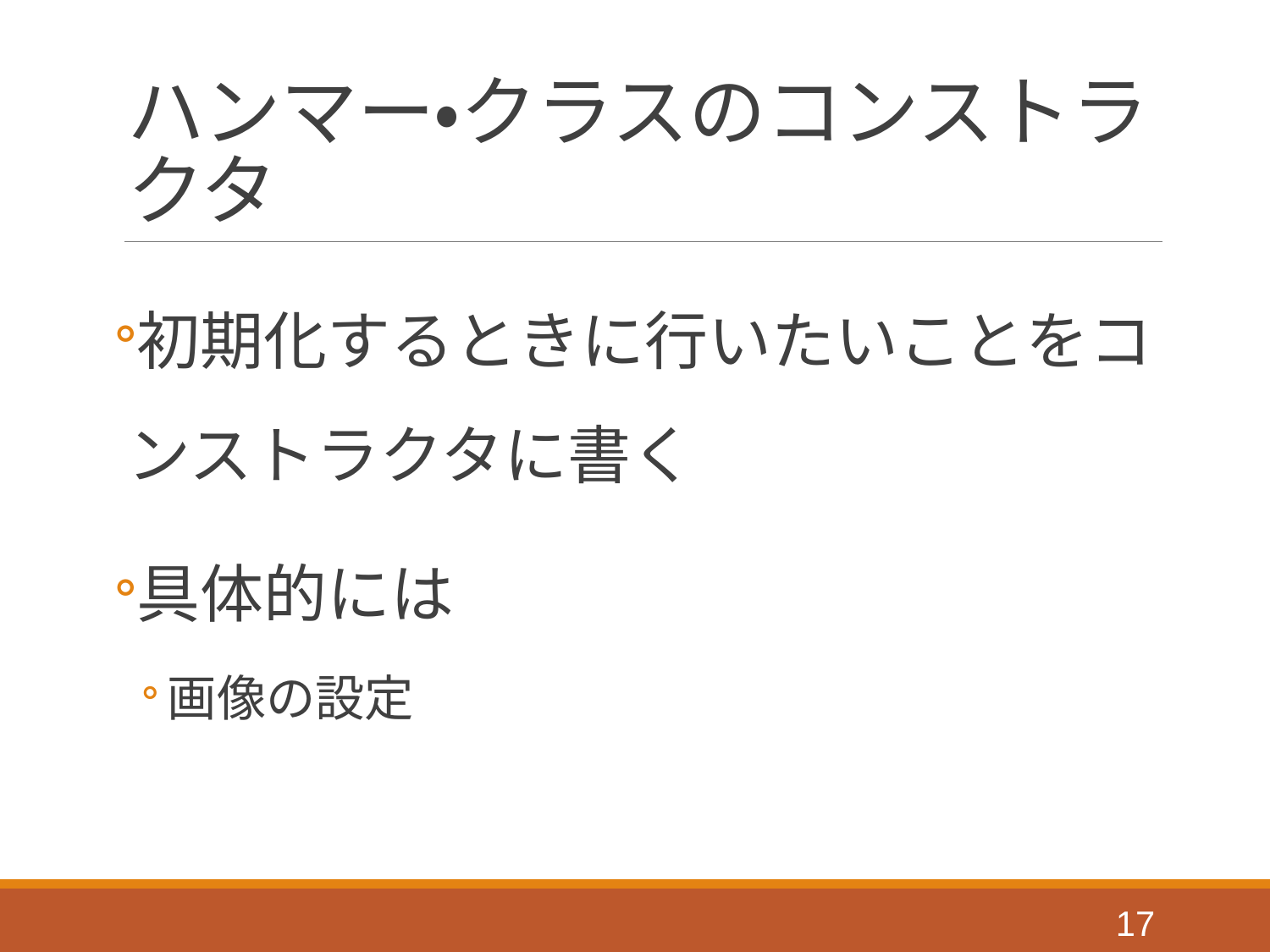

# ハンマー・クラスのコンストラクタ
初期化するときに行いたいことをコンストラクタに書く
具体的には
画像の設定
17